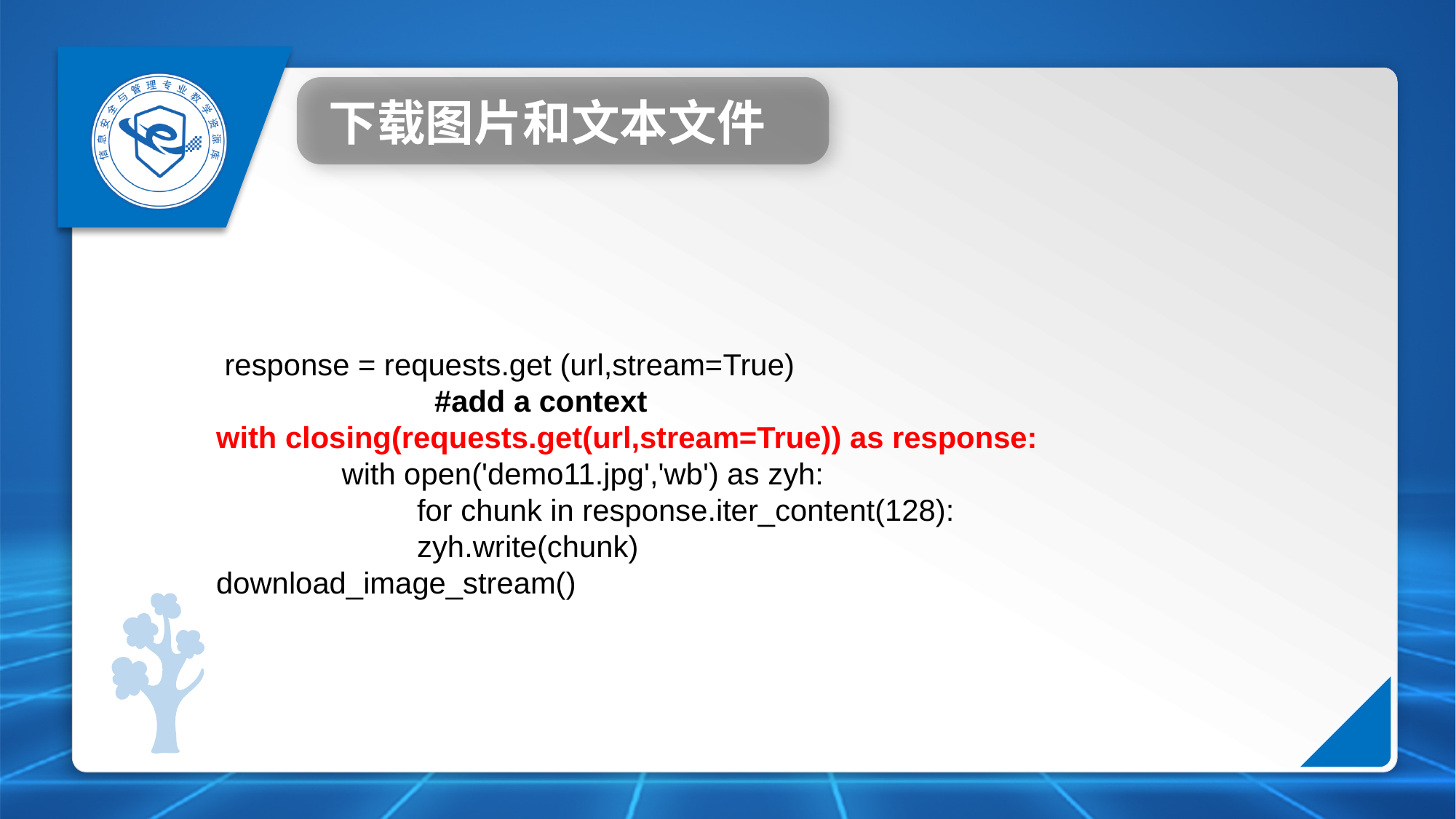

下载图片和文本文件
 response = requests.get (url,stream=True)
		#add a context
with closing(requests.get(url,stream=True)) as response:
               with open('demo11.jpg','wb') as zyh:
                        for chunk in response.iter_content(128):
                        zyh.write(chunk)
download_image_stream()